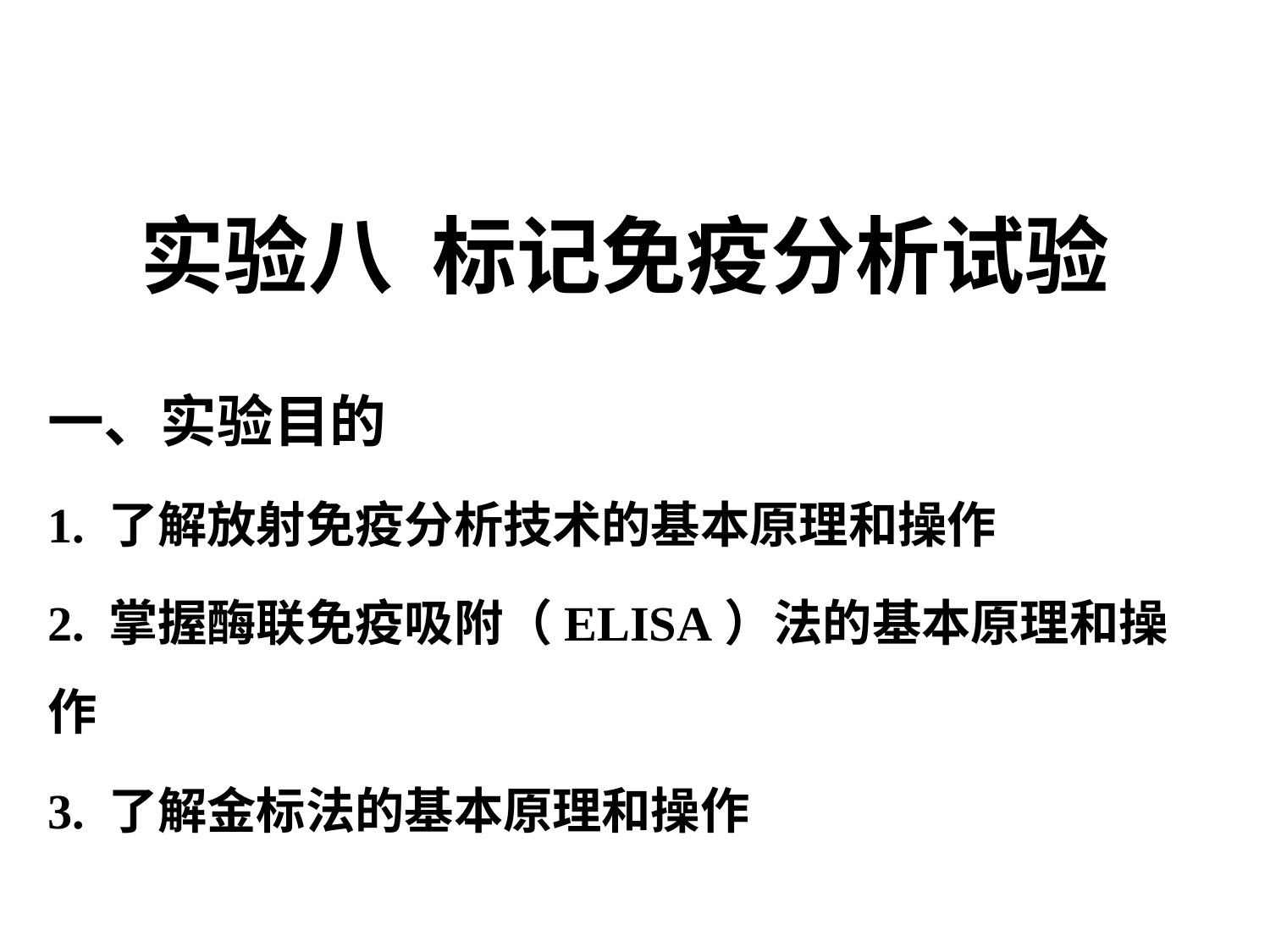

# 实验八  标记免疫分析试验
一、实验目的
1. 了解放射免疫分析技术的基本原理和操作
2. 掌握酶联免疫吸附（ELISA）法的基本原理和操作
3. 了解金标法的基本原理和操作